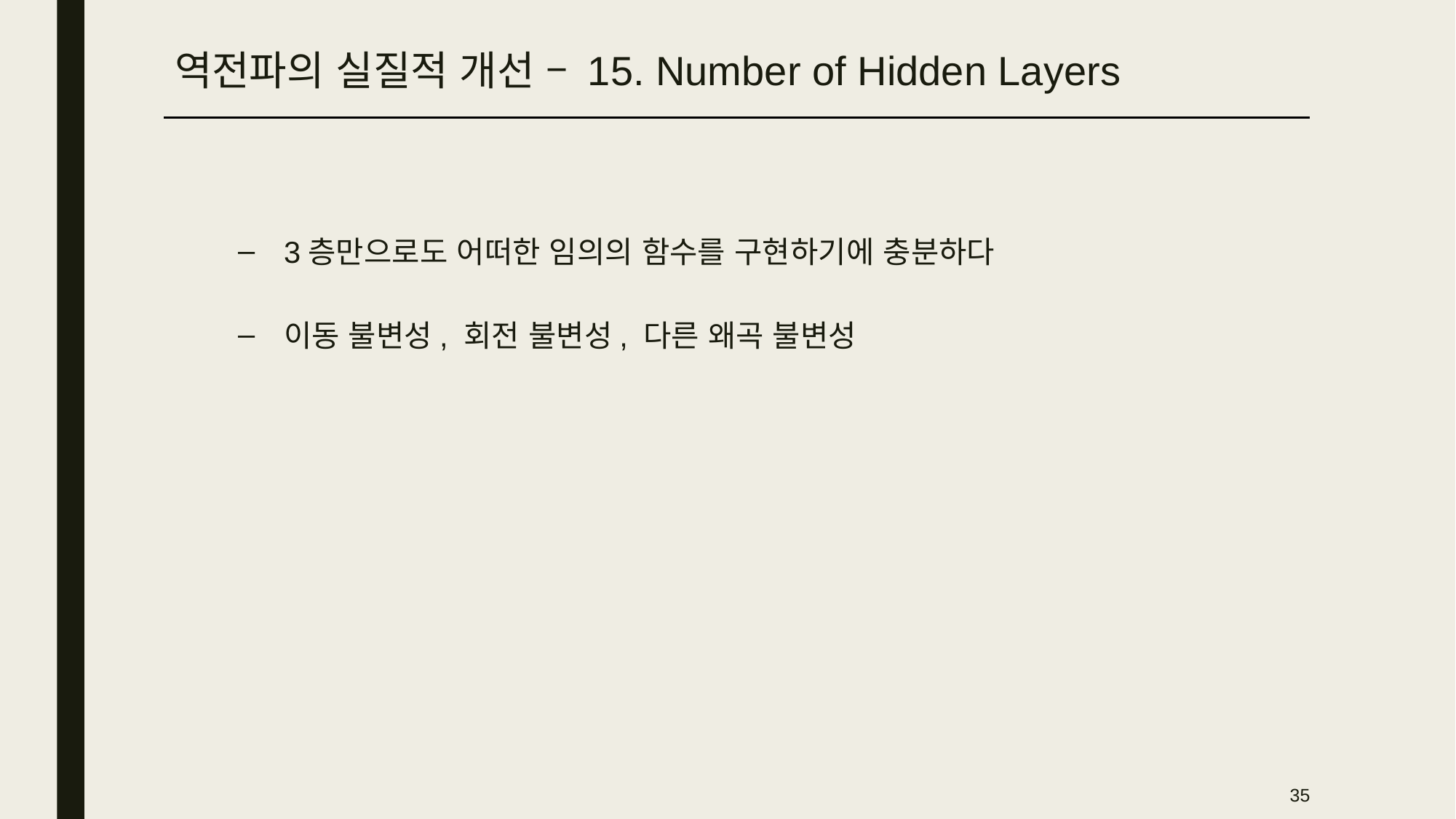

역전파의 실질적 개선 – 15. Number of Hidden Layers
3층만으로도 어떠한 임의의 함수를 구현하기에 충분하다
이동 불변성, 회전 불변성, 다른 왜곡 불변성

35